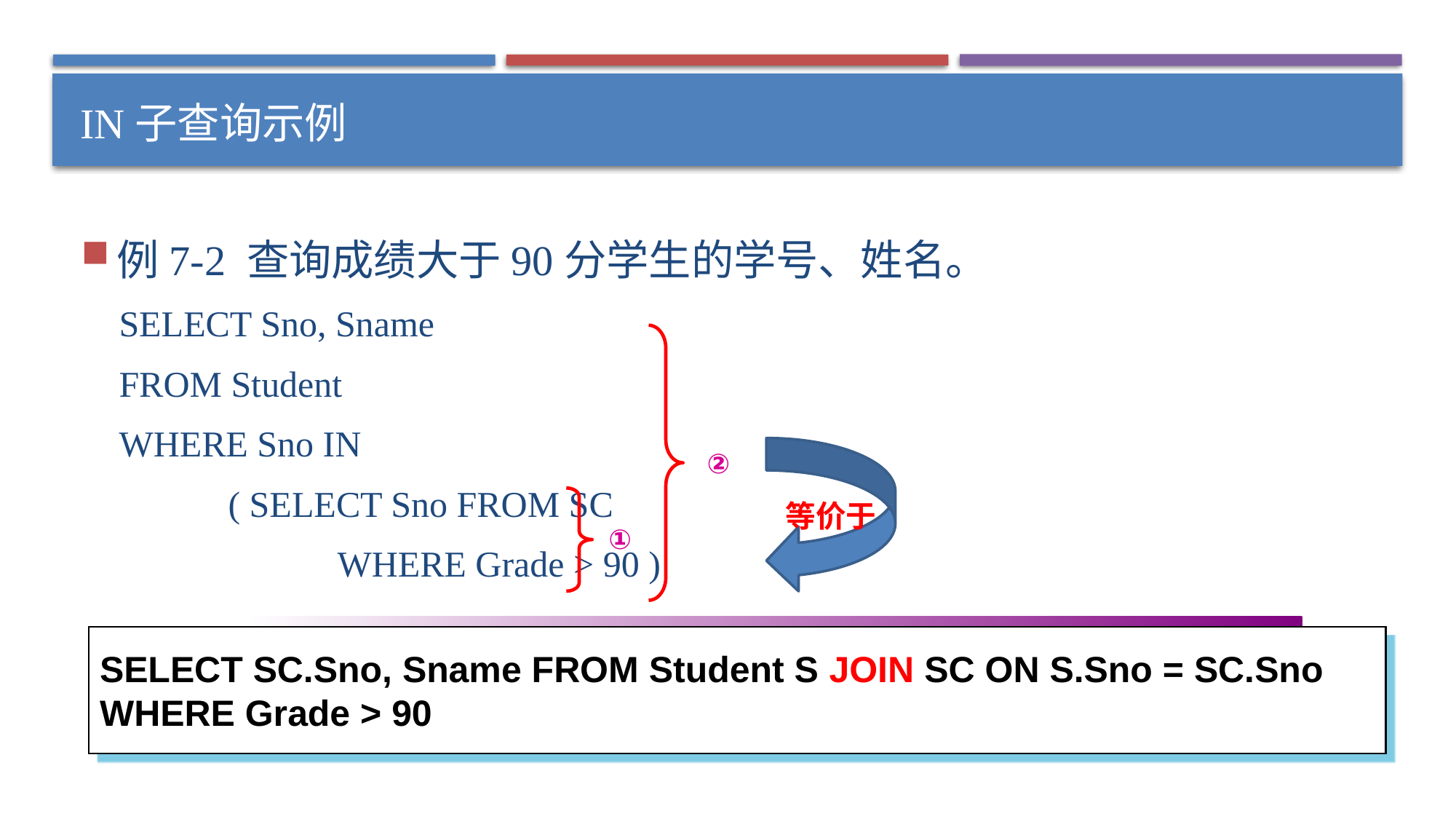

# IN子查询示例
例7-2 查询成绩大于90分学生的学号、姓名。
SELECT Sno, Sname
FROM Student
WHERE Sno IN
	( SELECT Sno FROM SC
		WHERE Grade > 90 )

等价于
②

①

SELECT SC.Sno, Sname FROM Student S JOIN SC ON S.Sno = SC.Sno
WHERE Grade > 90

9